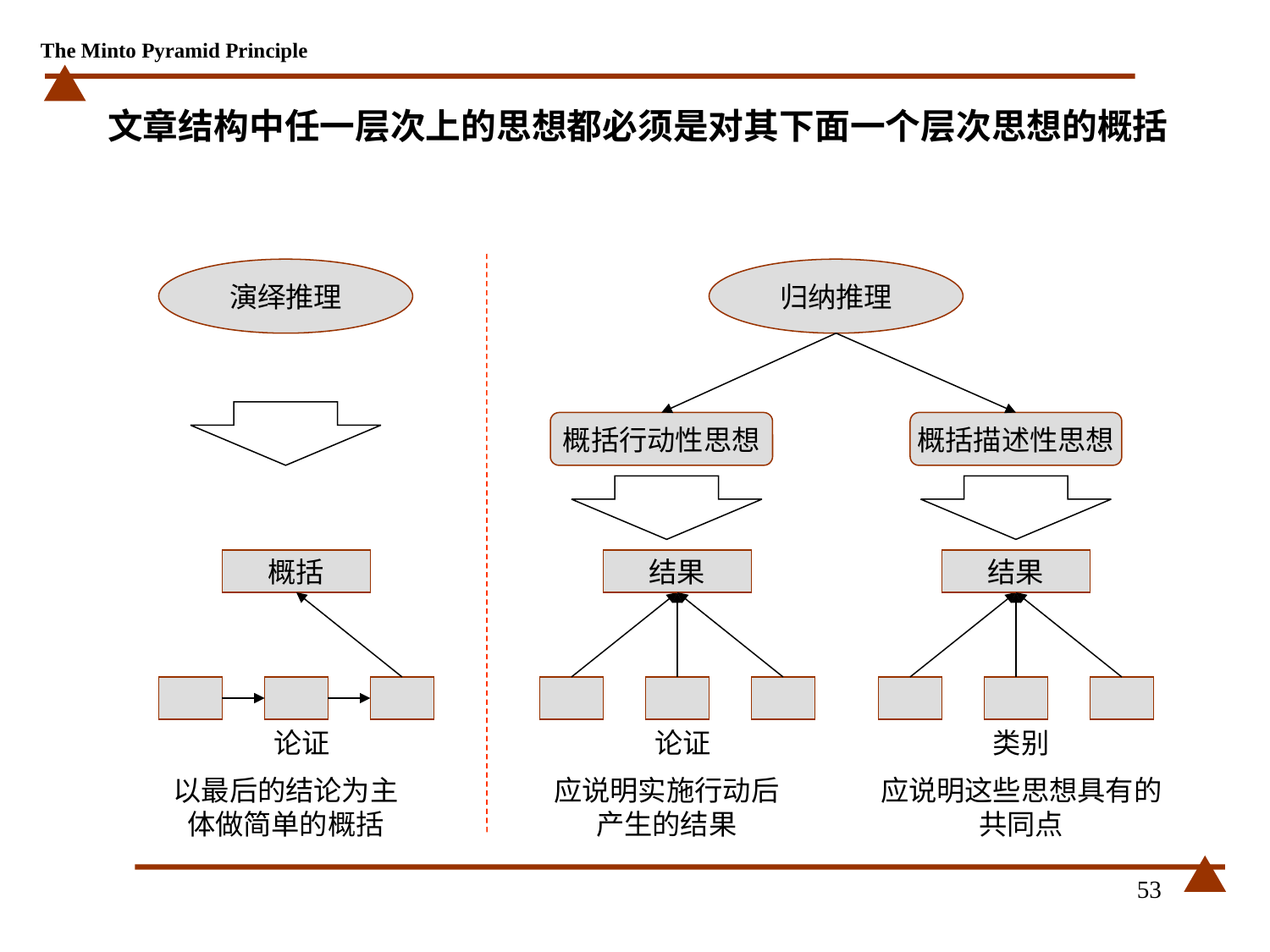

# 文章结构中任一层次上的思想都必须是对其下面一个层次思想的概括

演绎推理
归纳推理

概括行动性思想
概括描述性思想

概括

论证
结果

论证
结果

类别
以最后的结论为主体做简单的概括
应说明实施行动后产生的结果
应说明这些思想具有的共同点
53